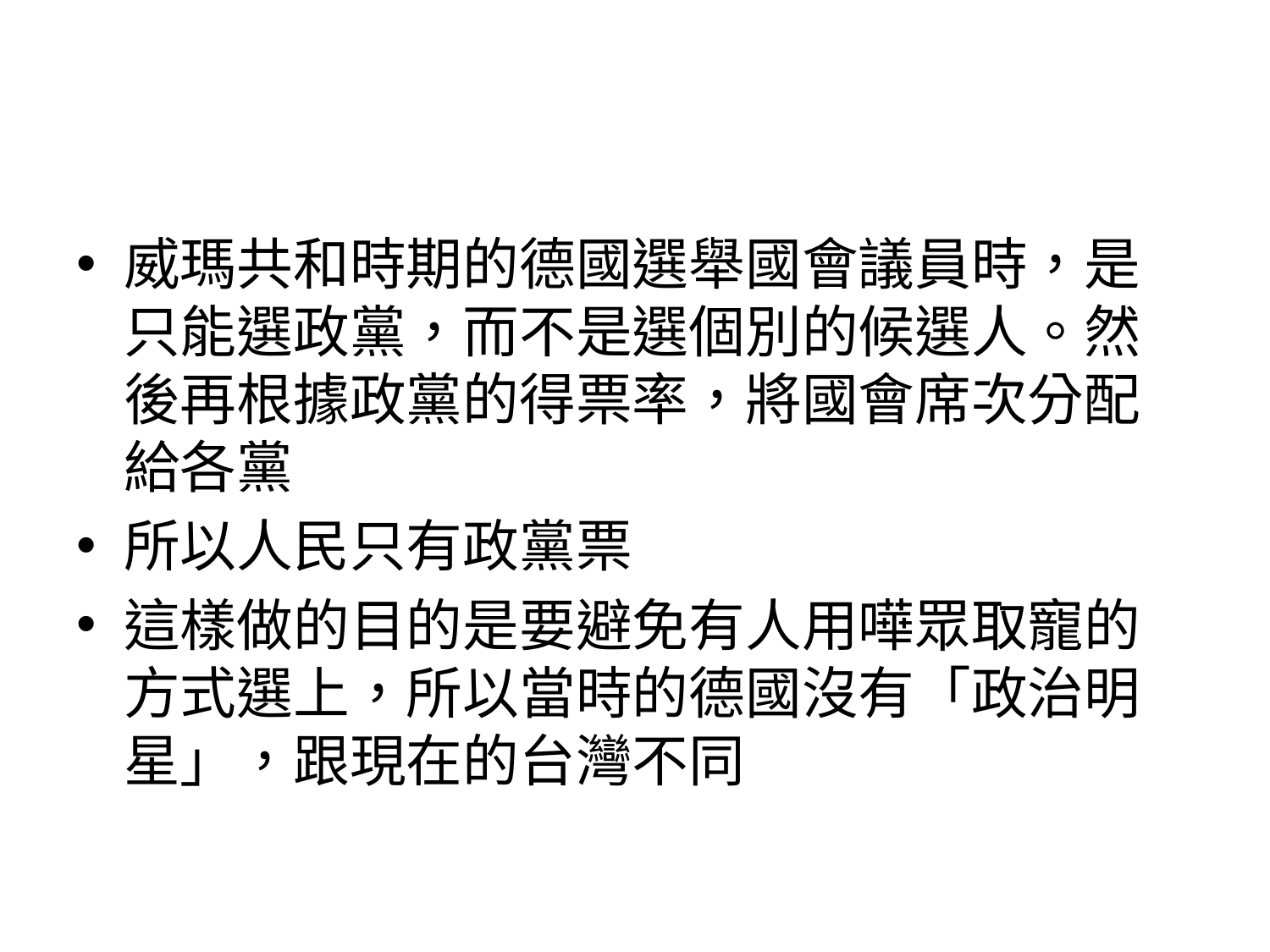

#
威瑪共和時期的德國選舉國會議員時，是只能選政黨，而不是選個別的候選人。然後再根據政黨的得票率，將國會席次分配給各黨
所以人民只有政黨票
這樣做的目的是要避免有人用嘩眾取寵的方式選上，所以當時的德國沒有「政治明星」，跟現在的台灣不同